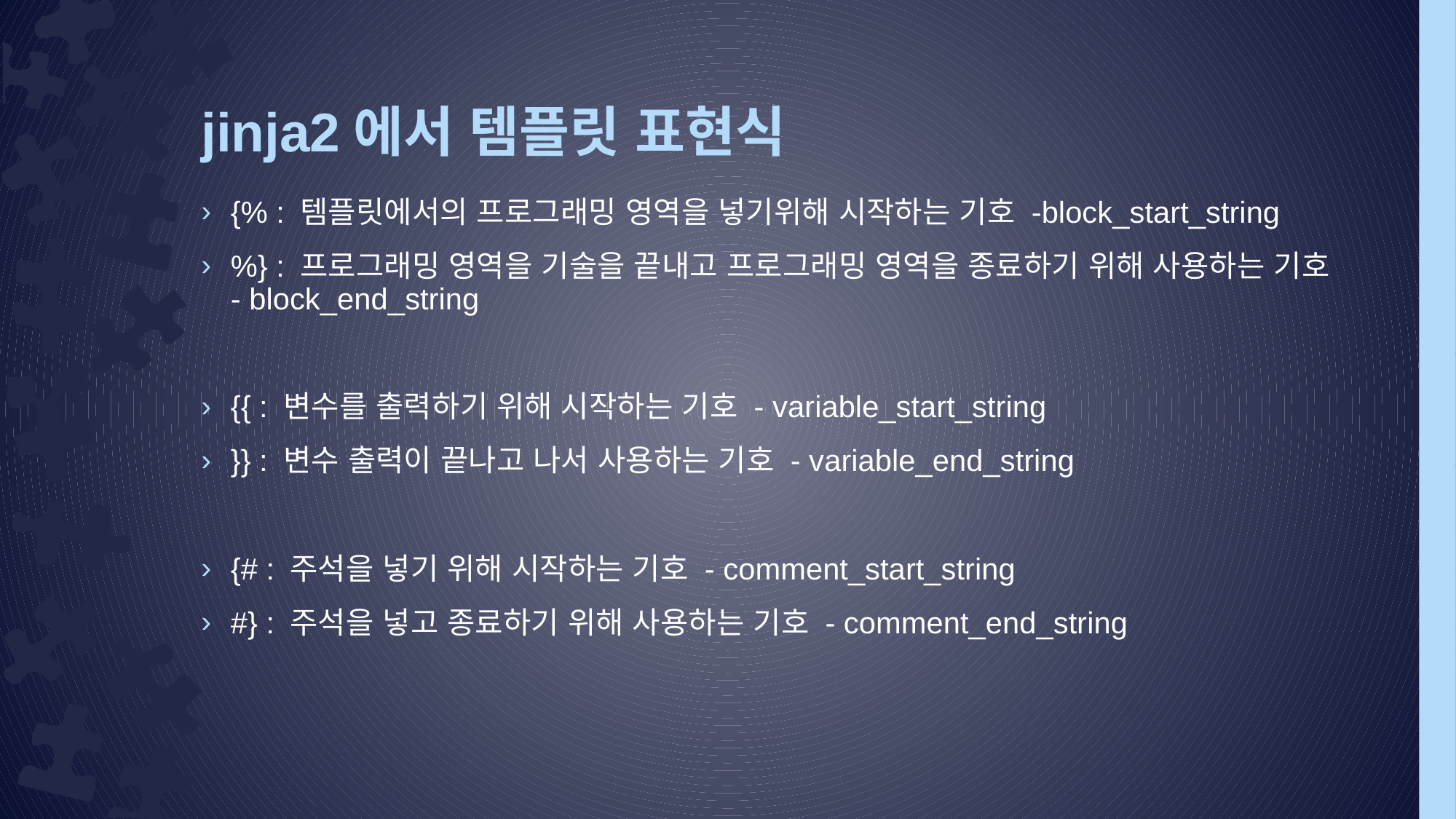

# jinja2에서 템플릿 표현식
{% : 템플릿에서의 프로그래밍 영역을 넣기위해 시작하는 기호 -block_start_string
%} : 프로그래밍 영역을 기술을 끝내고 프로그래밍 영역을 종료하기 위해 사용하는 기호 - block_end_string

{{ : 변수를 출력하기 위해 시작하는 기호 - variable_start_string
}} : 변수 출력이 끝나고 나서 사용하는 기호 - variable_end_string

{# : 주석을 넣기 위해 시작하는 기호 - comment_start_string
#} : 주석을 넣고 종료하기 위해 사용하는 기호 - comment_end_string